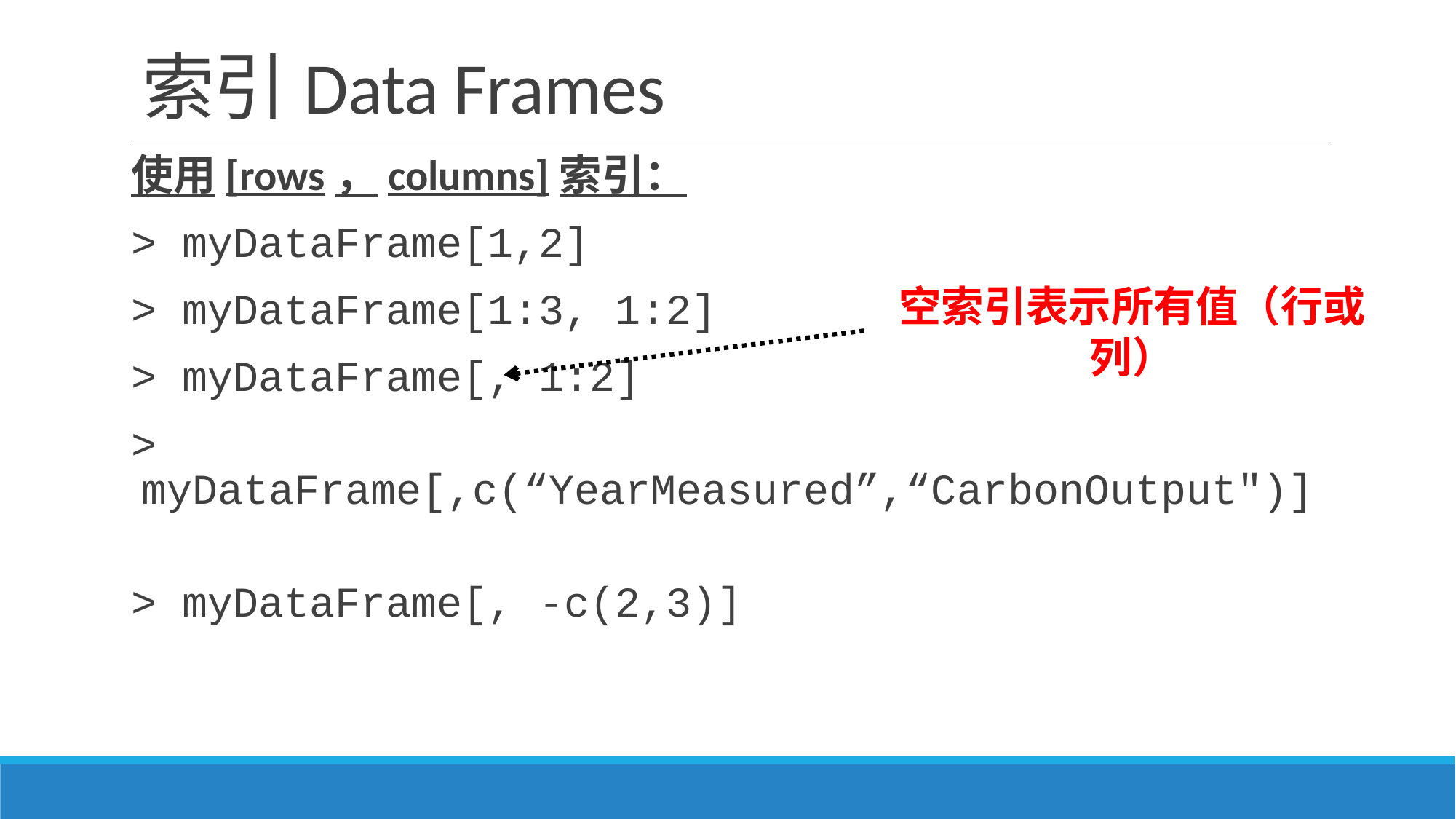

# 索引Data Frames
使用[rows，columns]索引：
> myDataFrame[1,2]
> myDataFrame[1:3, 1:2]
> myDataFrame[, 1:2]
> myDataFrame[,c(“YearMeasured”,“CarbonOutput")]
> myDataFrame[, -c(2,3)]
空索引表示所有值（行或列）